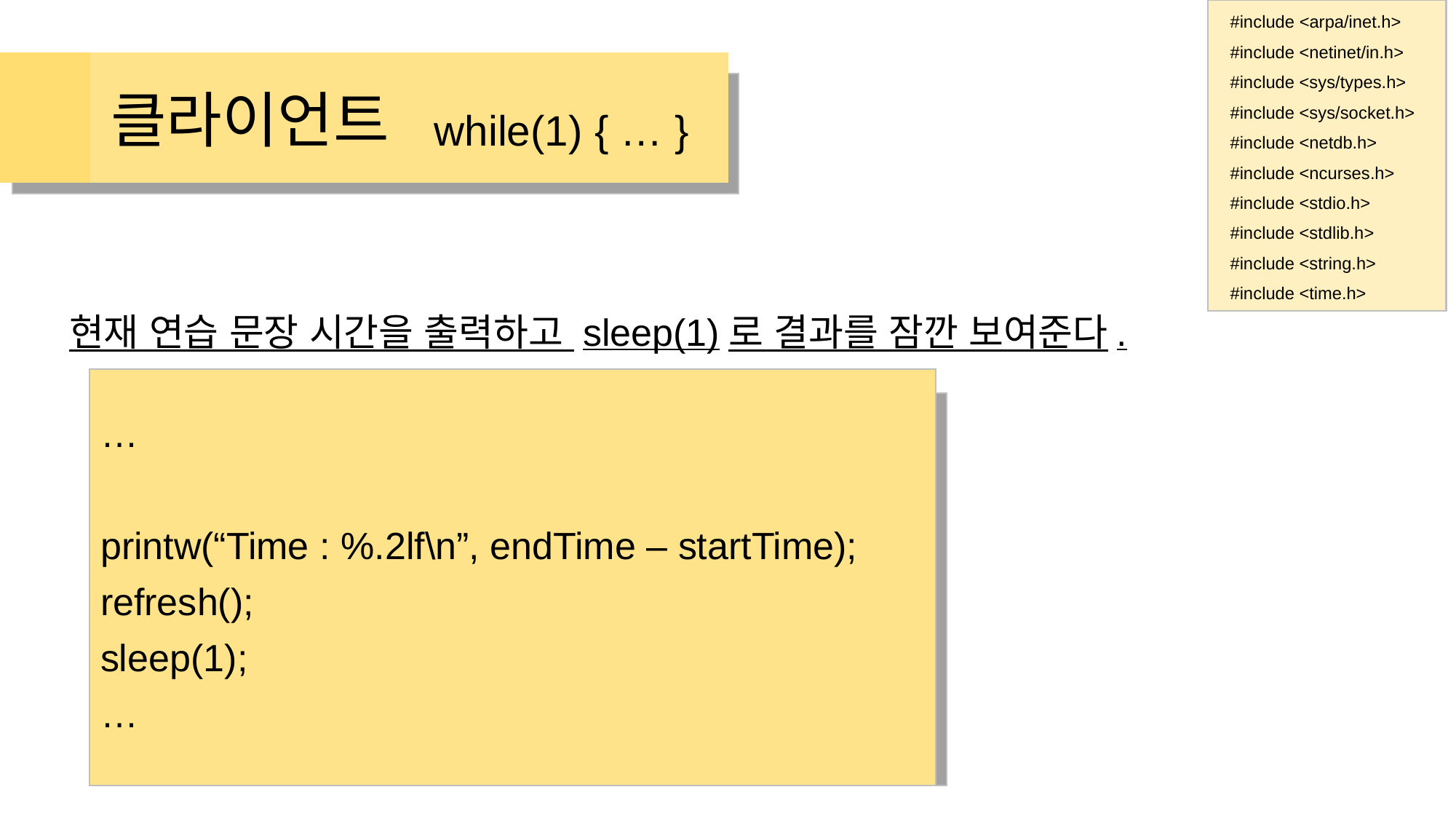

#include <arpa/inet.h>
#include <netinet/in.h>
#include <sys/types.h>
#include <sys/socket.h>
#include <netdb.h>
#include <ncurses.h>
#include <stdio.h>
#include <stdlib.h>
#include <string.h>
#include <time.h>
# 클라이언트

while(1) { … }
현재 연습 문장 시간을 출력하고 sleep(1)로 결과를 잠깐 보여준다.

%
…

printw(“Time : %.2lf\n”, endTime – startTime);
refresh();
sleep(1);
…